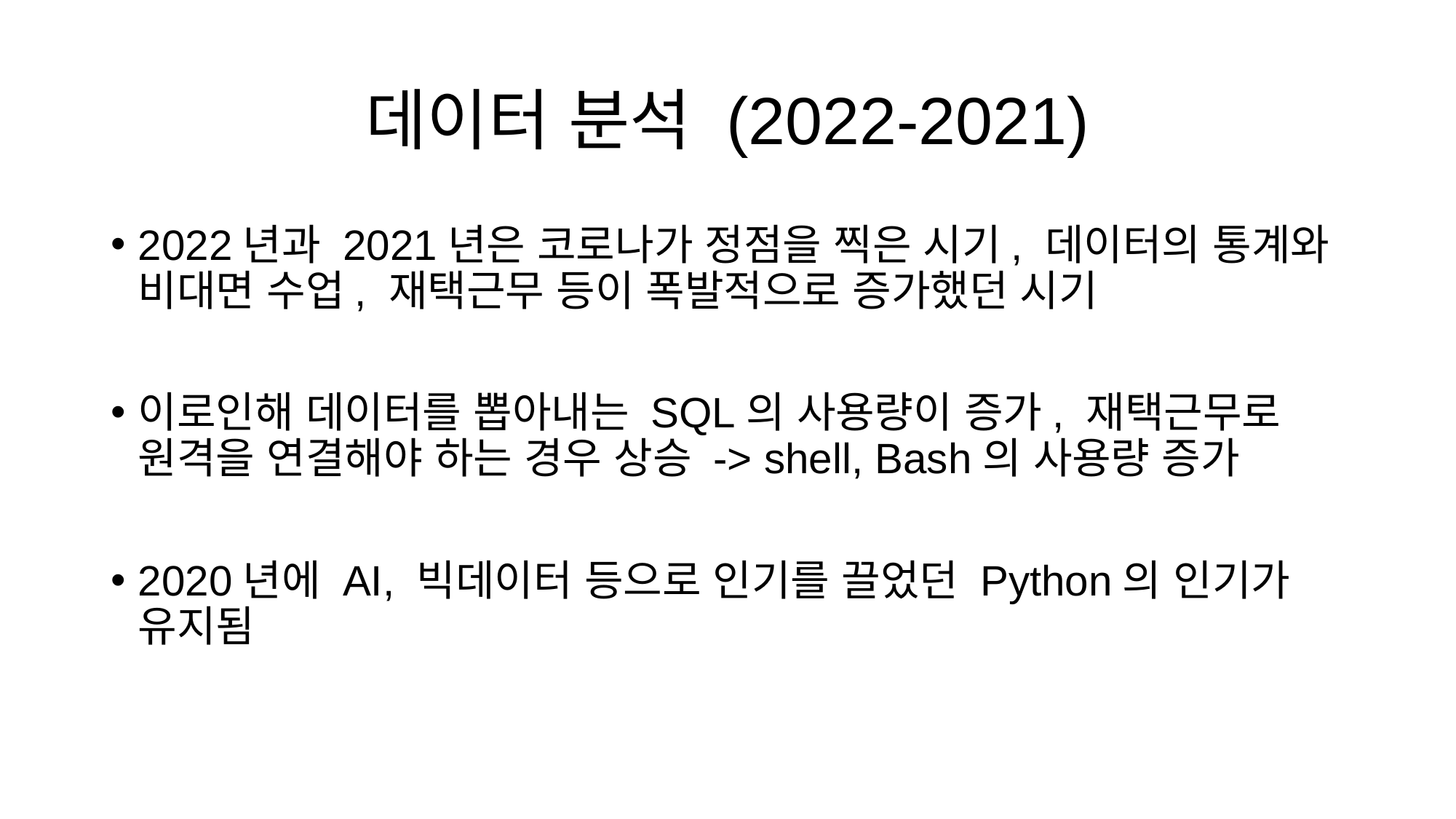

# 데이터 분석 (2022-2021)
2022년과 2021년은 코로나가 정점을 찍은 시기, 데이터의 통계와 비대면 수업, 재택근무 등이 폭발적으로 증가했던 시기

이로인해 데이터를 뽑아내는 SQL의 사용량이 증가, 재택근무로 원격을 연결해야 하는 경우 상승 -> shell, Bash의 사용량 증가

2020년에 AI, 빅데이터 등으로 인기를 끌었던 Python의 인기가 유지됨